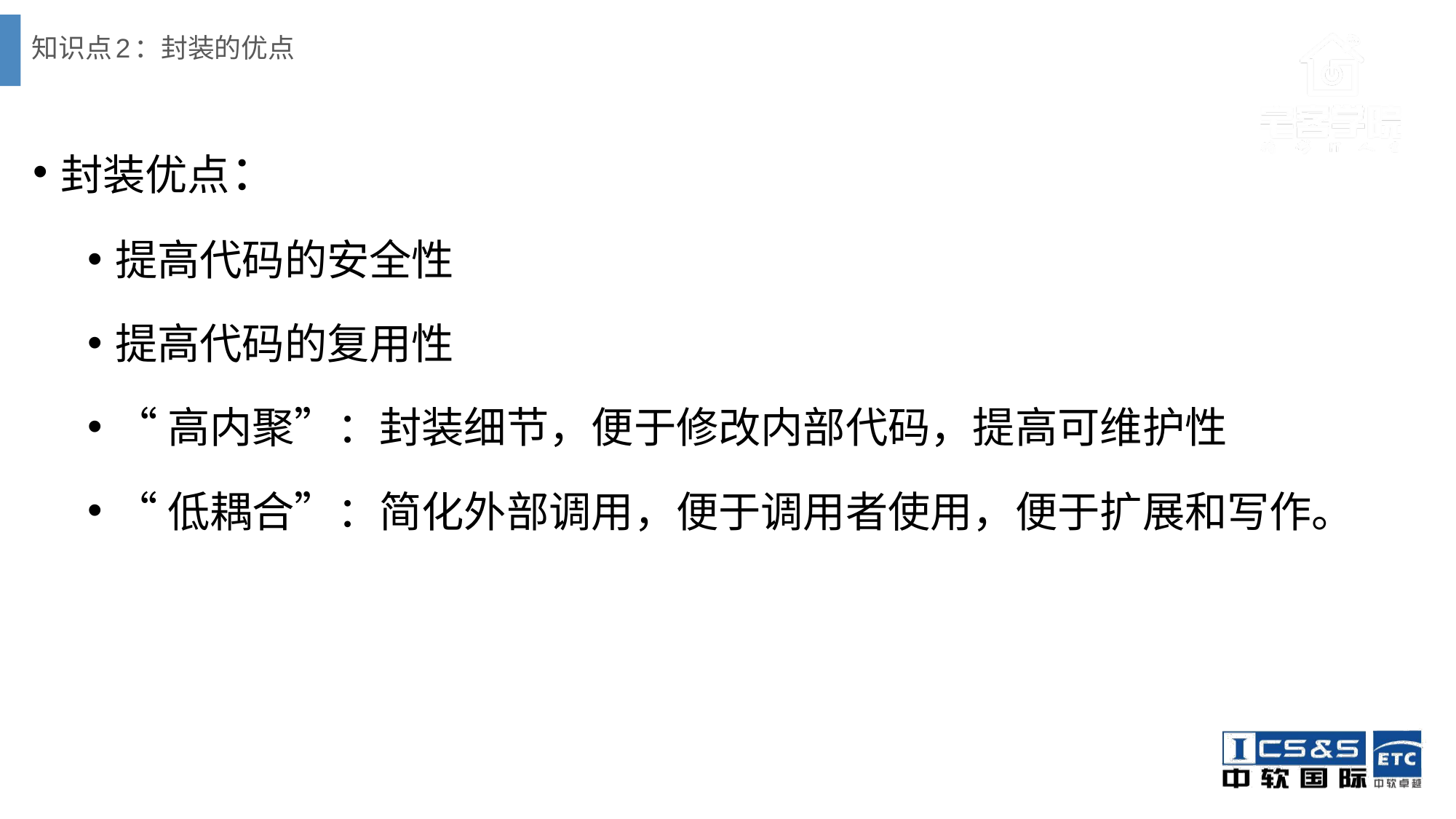

# 知识点2：封装的优点
封装优点：
提高代码的安全性
提高代码的复用性
“高内聚”：封装细节，便于修改内部代码，提高可维护性
“低耦合”：简化外部调用，便于调用者使用，便于扩展和写作。